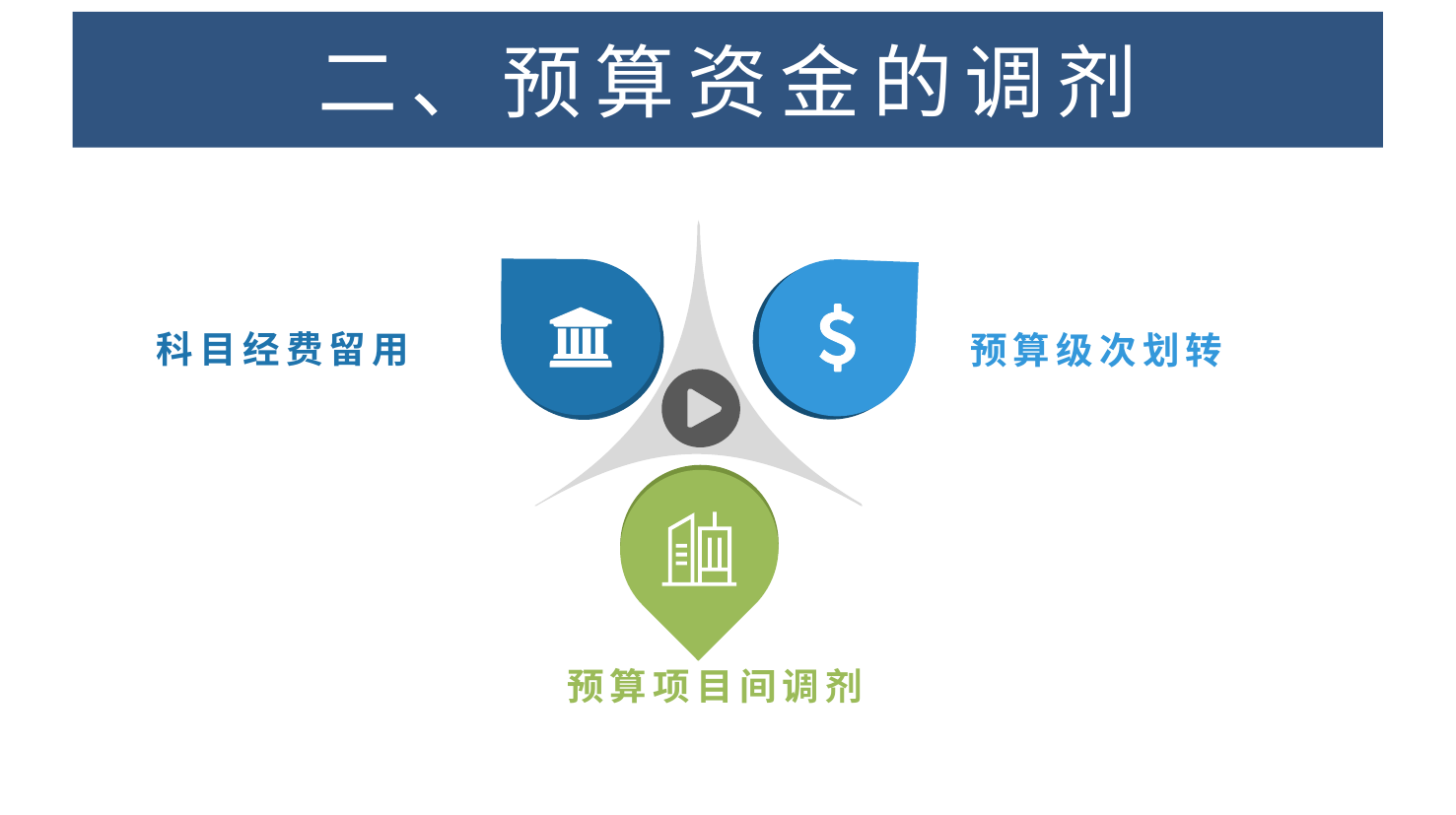

二、我国的国库集中收付制度
# 二、预算资金的调剂
（一）我国国库集中收付制度的含义
科目经费留用

预算级次划转

预算项目间调剂